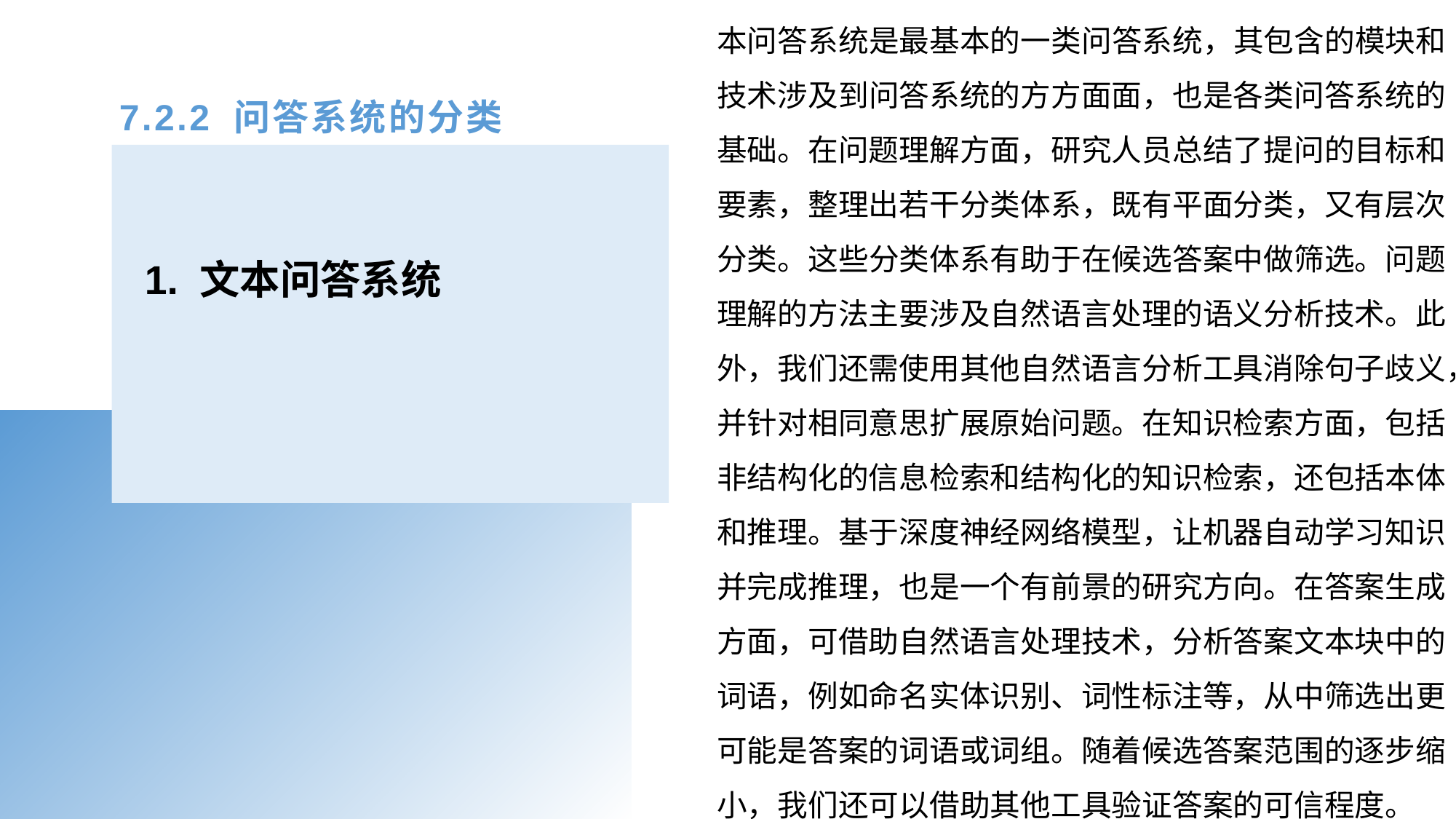

本问答系统是最基本的一类问答系统，其包含的模块和技术涉及到问答系统的方方面面，也是各类问答系统的基础。在问题理解方面，研究人员总结了提问的目标和要素，整理出若干分类体系，既有平面分类，又有层次分类。这些分类体系有助于在候选答案中做筛选。问题理解的方法主要涉及自然语言处理的语义分析技术。此外，我们还需使用其他自然语言分析工具消除句子歧义，并针对相同意思扩展原始问题。在知识检索方面，包括非结构化的信息检索和结构化的知识检索，还包括本体和推理。基于深度神经网络模型，让机器自动学习知识并完成推理，也是一个有前景的研究方向。在答案生成方面，可借助自然语言处理技术，分析答案文本块中的词语，例如命名实体识别、词性标注等，从中筛选出更可能是答案的词语或词组。随着候选答案范围的逐步缩小，我们还可以借助其他工具验证答案的可信程度。
7.2.2 问答系统的分类

1. 文本问答系统